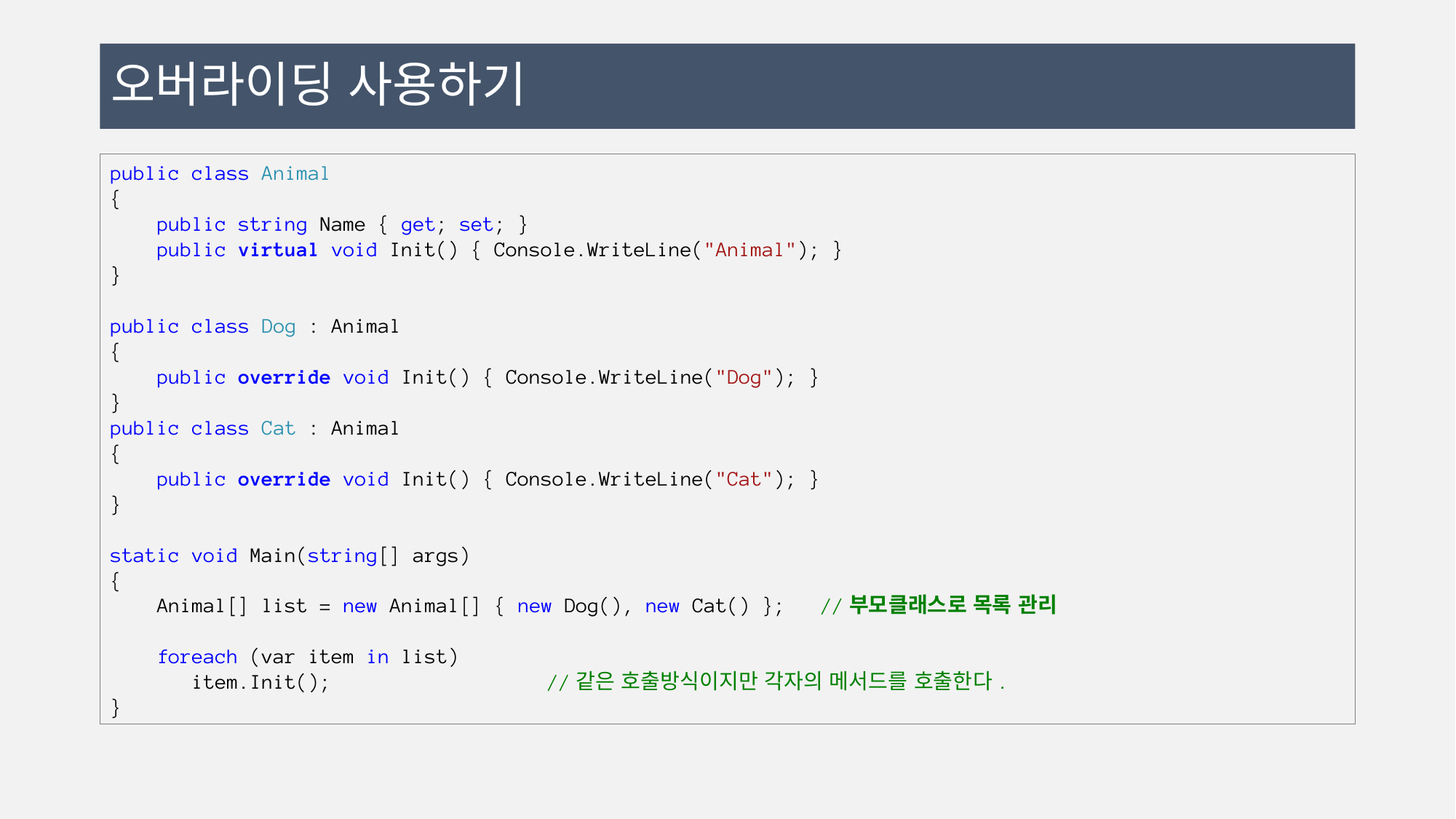

# 오버라이딩 사용하기
public class Animal
{
    public string Name { get; set; }
    public virtual void Init() { Console.WriteLine("Animal"); }
}

public class Dog : Animal
{
    public override void Init() { Console.WriteLine("Dog"); }
}
public class Cat : Animal
{
    public override void Init() { Console.WriteLine("Cat"); }
}

static void Main(string[] args)
{
    Animal[] list = new Animal[] { new Dog(), new Cat() };   //부모클래스로 목록 관리

    foreach (var item in list)
       item.Init();   		//같은 호출방식이지만 각자의 메서드를 호출한다.
}